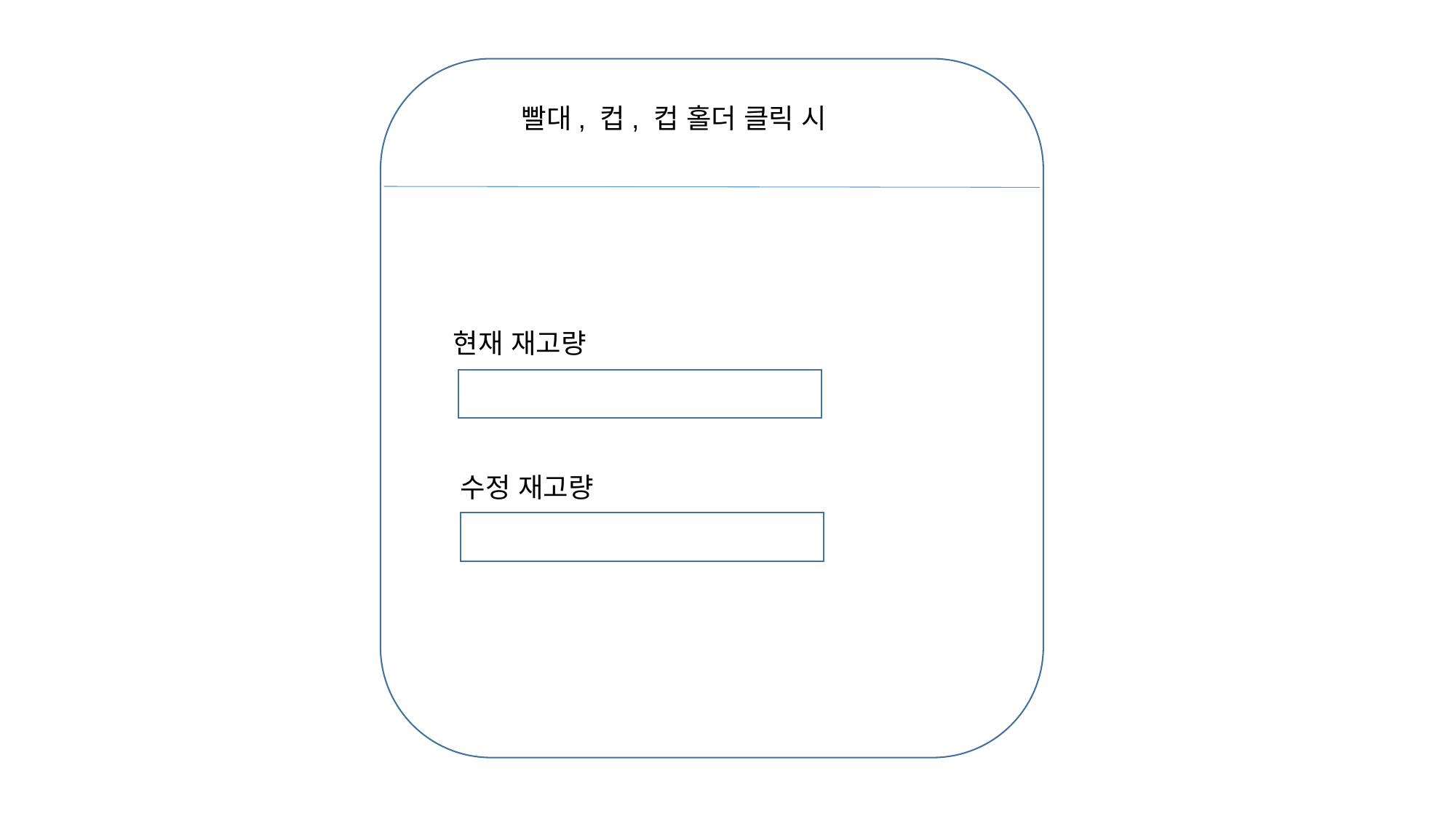

빨대, 컵, 컵 홀더 클릭 시
현재 재고량

수정 재고량